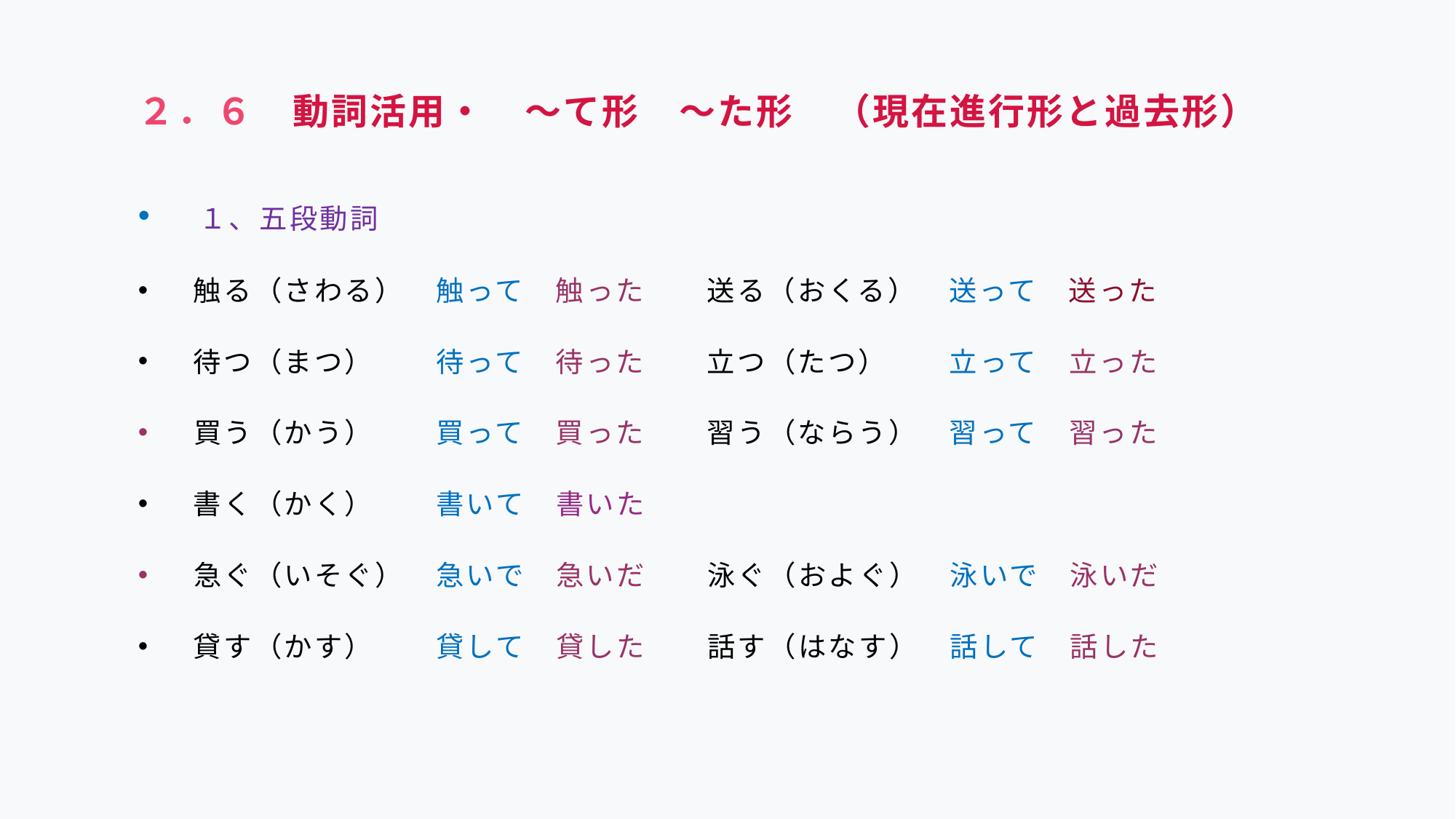

# ２．６　動詞活用・　～て形　～た形　（現在進行形と過去形）
　１、五段動詞
　触る（さわる）　触って　触った　　送る（おくる）　送って　送った
　待つ（まつ）　　待って　待った　　立つ（たつ）　　立って　立った
　買う（かう）　　買って　買った　　習う（ならう）　習って　習った
　書く（かく）　　書いて　書いた
　急ぐ（いそぐ）　急いで　急いだ　　泳ぐ（およぐ）　泳いで　泳いだ
　貸す（かす）　　貸して　貸した　　話す（はなす）　話して　話した